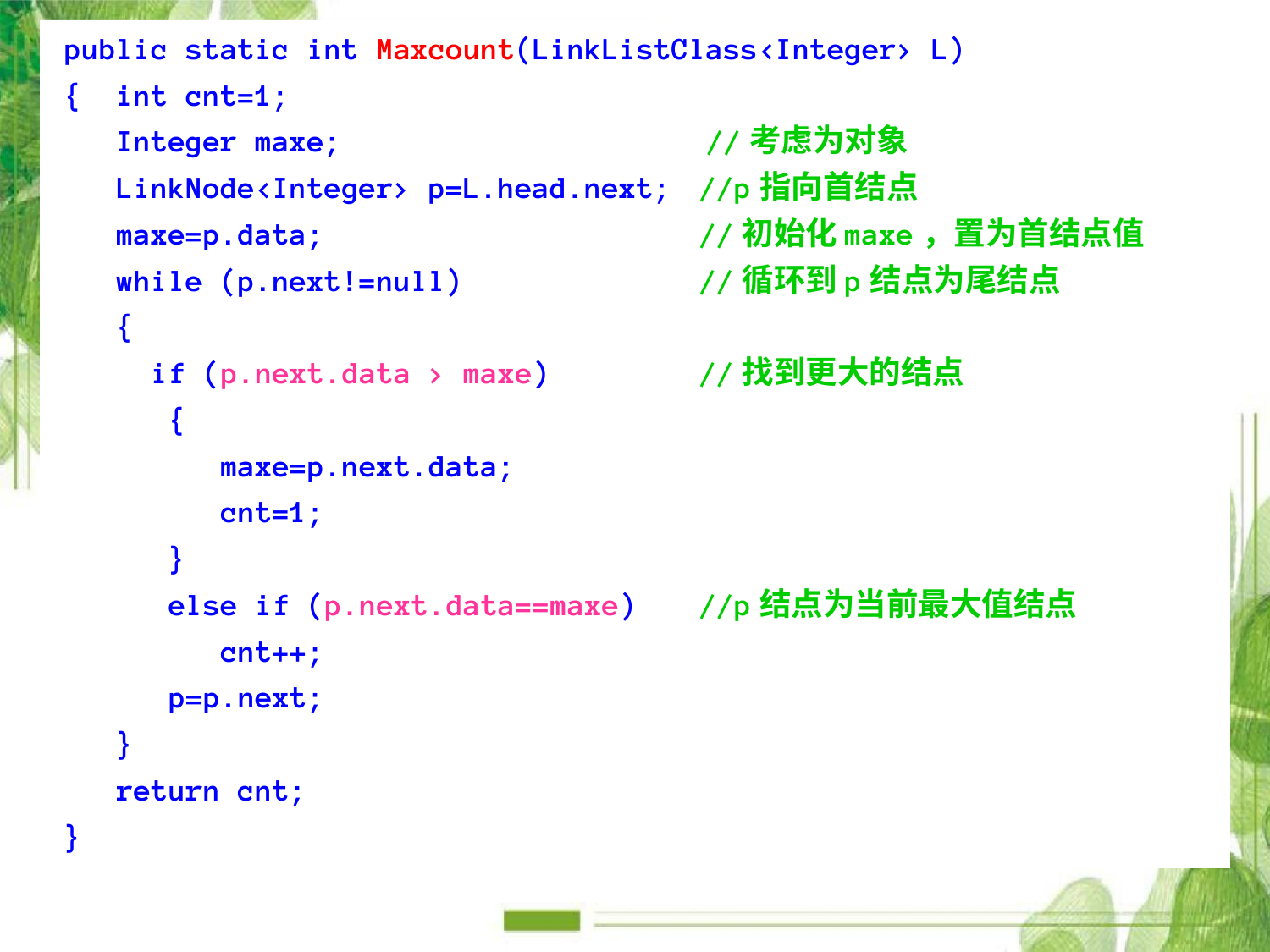

public static int Maxcount(LinkListClass<Integer> L)
{  int cnt=1;
   Integer maxe;                     //考虑为对象
   LinkNode<Integer> p=L.head.next;	//p指向首结点
   maxe=p.data;			//初始化maxe，置为首结点值
   while (p.next!=null)		//循环到p结点为尾结点
   {
     if (p.next.data > maxe)		//找到更大的结点
      {
         maxe=p.next.data;
         cnt=1;
      }
      else if (p.next.data==maxe)	//p结点为当前最大值结点
         cnt++;
      p=p.next;
   }
   return cnt;
}